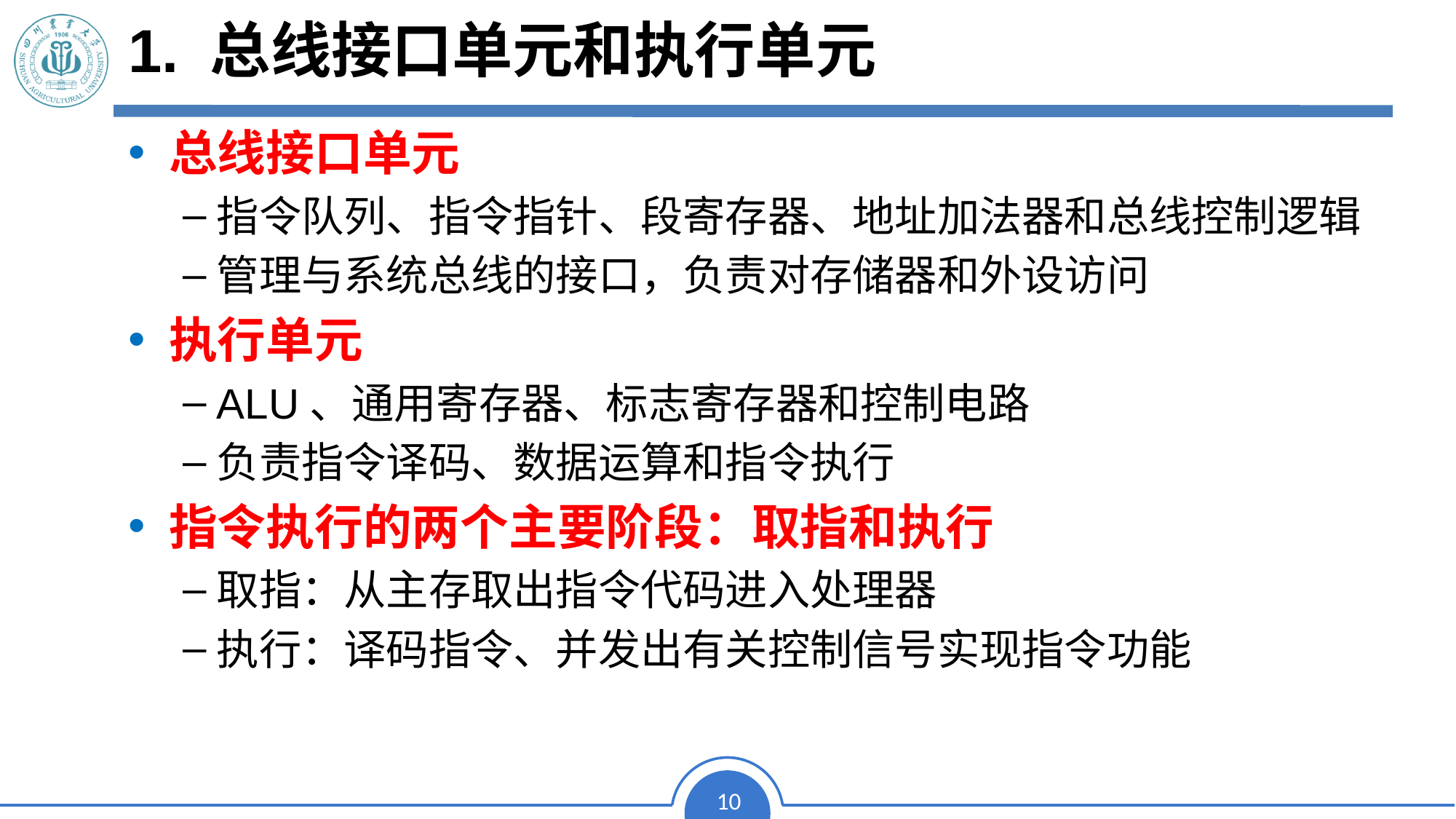

1. 总线接口单元和执行单元
# 1. 总线接口单元和执行单元
总线接口单元
指令队列、指令指针、段寄存器、地址加法器和总线控制逻辑
管理与系统总线的接口，负责对存储器和外设访问
执行单元
ALU、通用寄存器、标志寄存器和控制电路
负责指令译码、数据运算和指令执行
指令执行的两个主要阶段：取指和执行
取指：从主存取出指令代码进入处理器
执行：译码指令、并发出有关控制信号实现指令功能